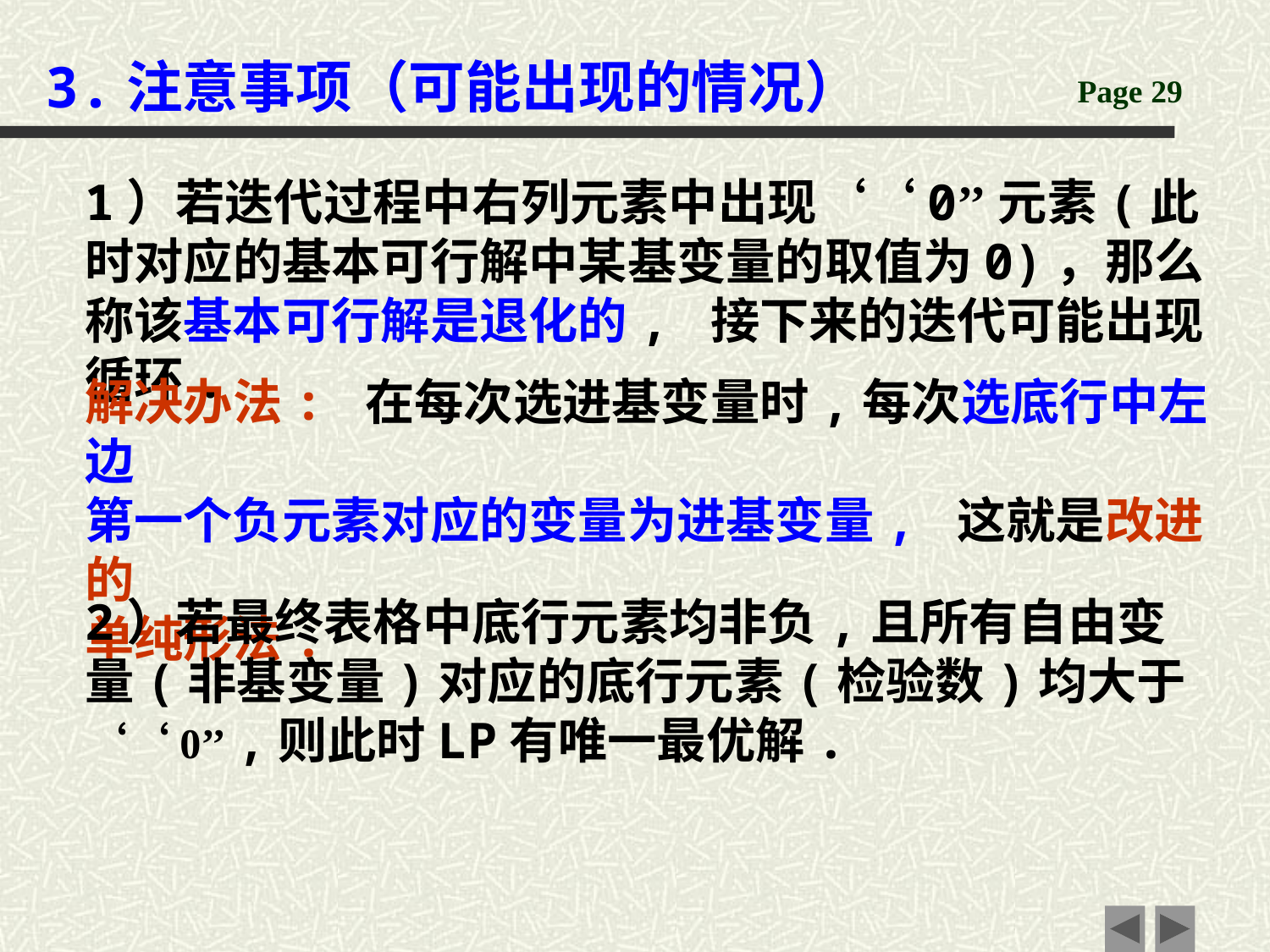

3.注意事项（可能出现的情况）
1）若迭代过程中右列元素中出现‘‘0’’元素(此时对应的基本可行解中某基变量的取值为0)，那么称该基本可行解是退化的, 接下来的迭代可能出现循环.
解决办法: 在每次选进基变量时,每次选底行中左边
第一个负元素对应的变量为进基变量, 这就是改进的
单纯形法.
2）若最终表格中底行元素均非负,且所有自由变量(非基变量)对应的底行元素(检验数)均大于‘‘0’’ ,则此时LP有唯一最优解.